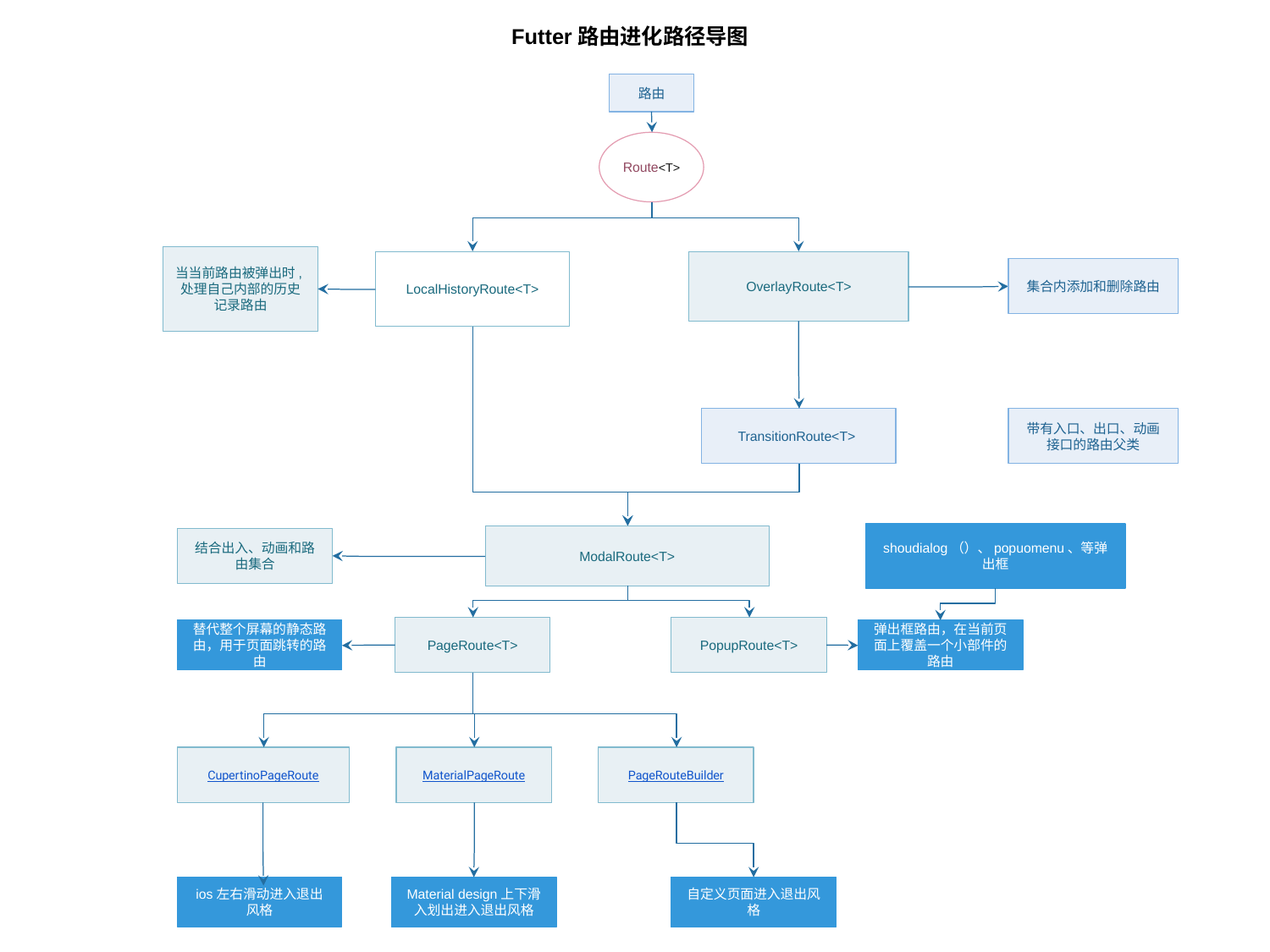

Futter路由进化路径导图
路由

Route<T>

当当前路由被弹出时,处理自己内部的历史记录路由
LocalHistoryRoute<T>
OverlayRoute<T>
集合内添加和删除路由

TransitionRoute<T>
带有入口、出口、动画接口的路由父类

shoudialog（）、popuomenu、等弹出框
ModalRoute<T>
结合出入、动画和路由集合

PageRoute<T>
PopupRoute<T>
替代整个屏幕的静态路由，用于页面跳转的路由
弹出框路由，在当前页面上覆盖一个小部件的路由

CupertinoPageRoute
MaterialPageRoute
PageRouteBuilder

ios左右滑动进入退出风格
Material design上下滑入划出进入退出风格
自定义页面进入退出风格